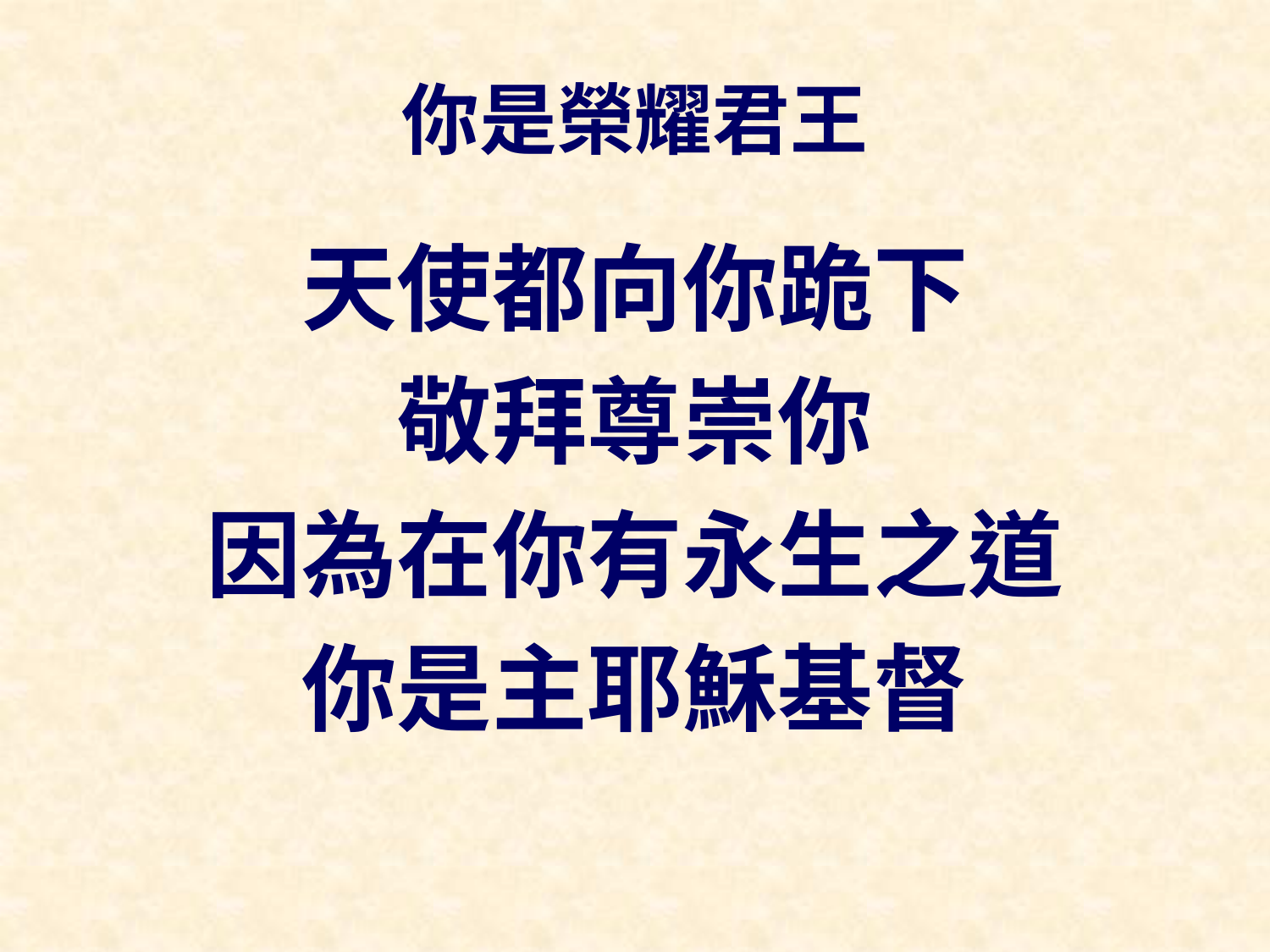

# 你是榮耀君王
天使都向你跪下
敬拜尊崇你
因為在你有永生之道
你是主耶穌基督